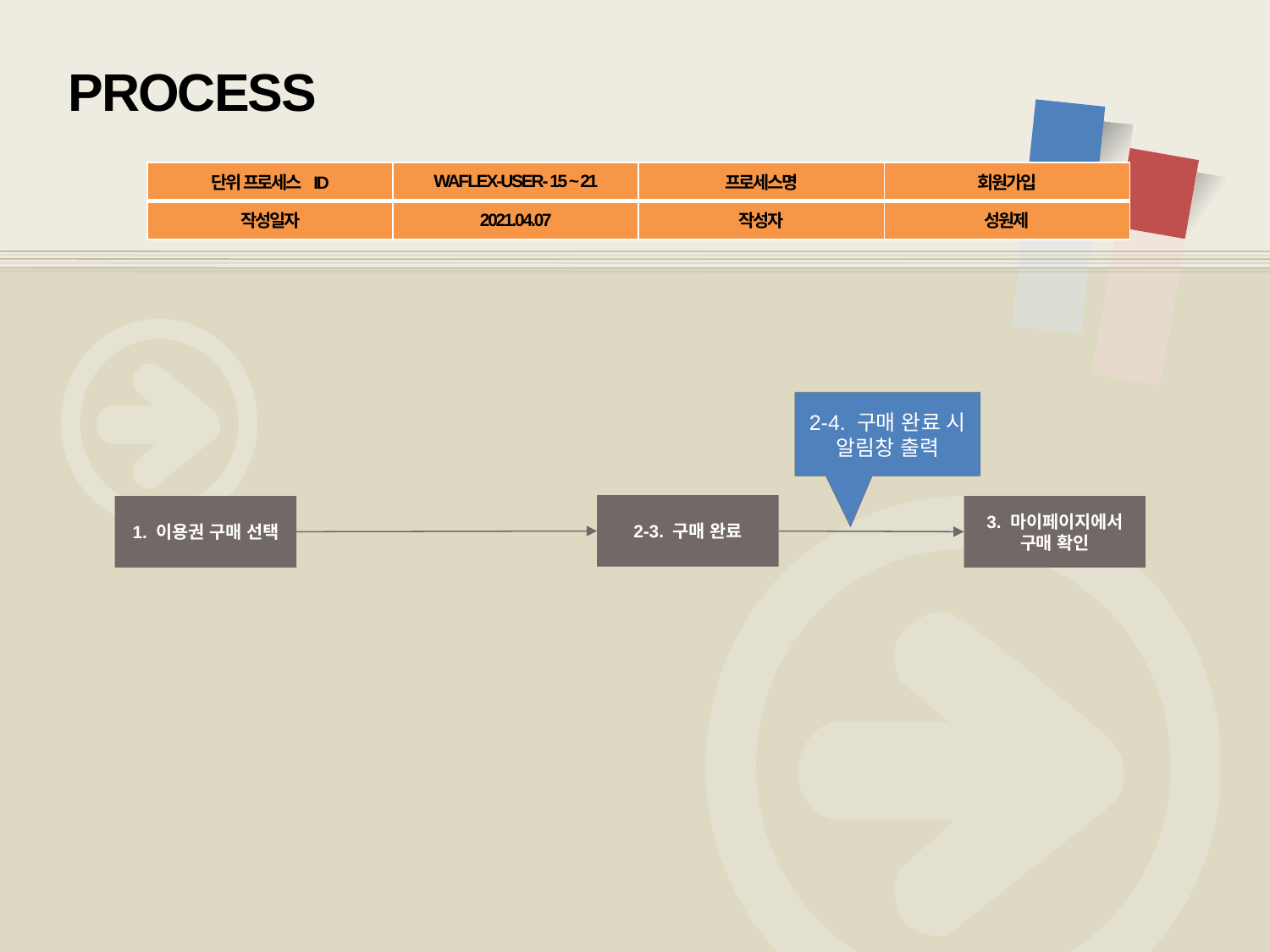

# PROCESS

| 단위 프로세스 ID | WAFLEX-USER- 15 ~ 21 | 프로세스명 | 회원가입 |
| --- | --- | --- | --- |
| 작성일자 | 2021.04.07 | 작성자 | 성원제 |
2-4. 구매 완료 시 알림창 출력
2-3. 구매 완료
1. 이용권 구매 선택
3. 마이페이지에서 구매 확인